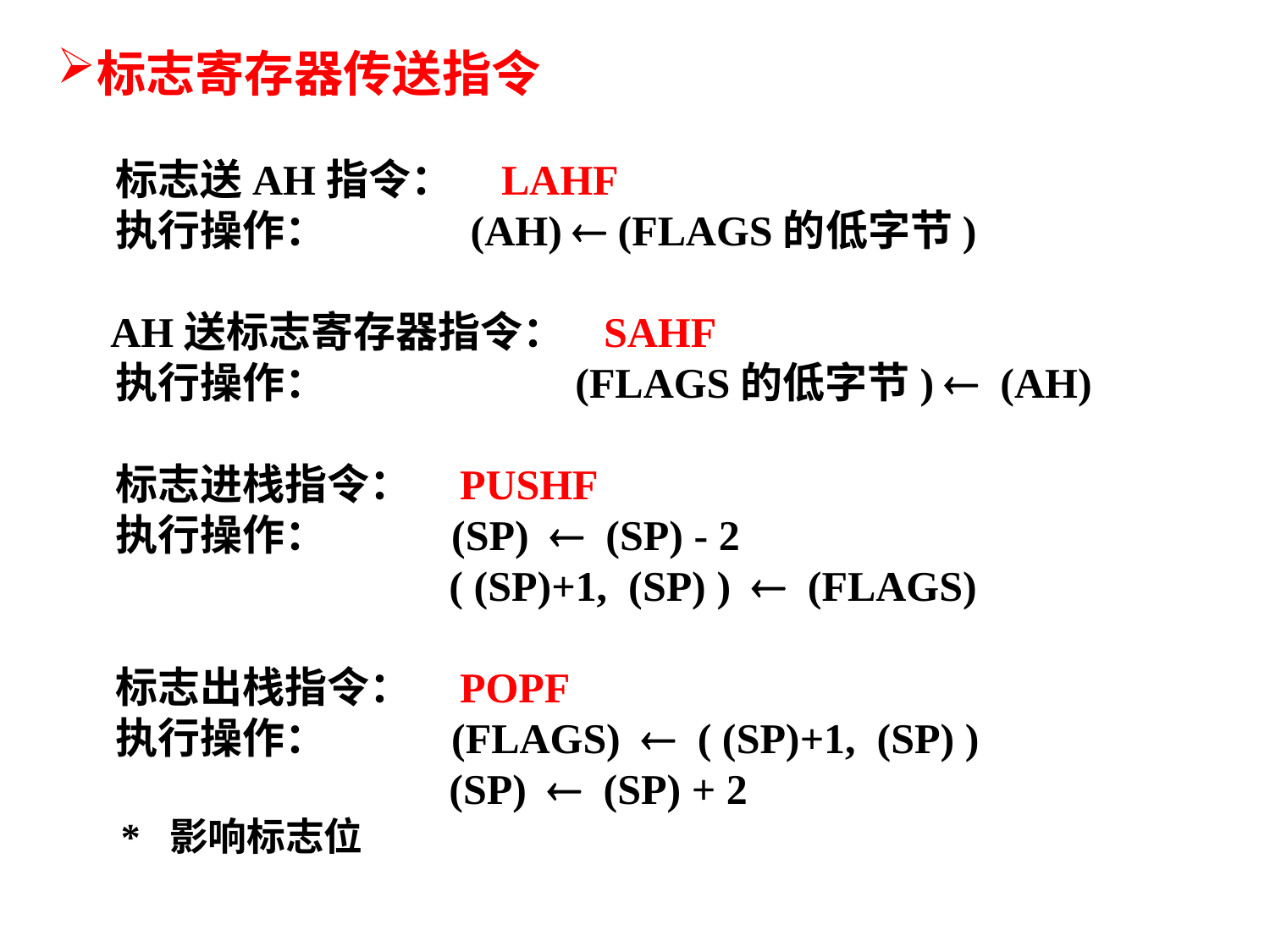

标志寄存器传送指令

     标志送AH指令：    LAHF
     执行操作：              (AH) ← (FLAGS的低字节)

     AH送标志寄存器指令：   SAHF
     执行操作：                         (FLAGS的低字节) ←  (AH)

     标志进栈指令：    PUSHF
     执行操作：            (SP)  ←  (SP) - 2
                         ( (SP)+1,  (SP) )  ←  (FLAGS)

     标志出栈指令：    POPF
     执行操作：            (FLAGS)  ←  ( (SP)+1,  (SP) )
                         (SP)  ←  (SP) + 2
*  影响标志位